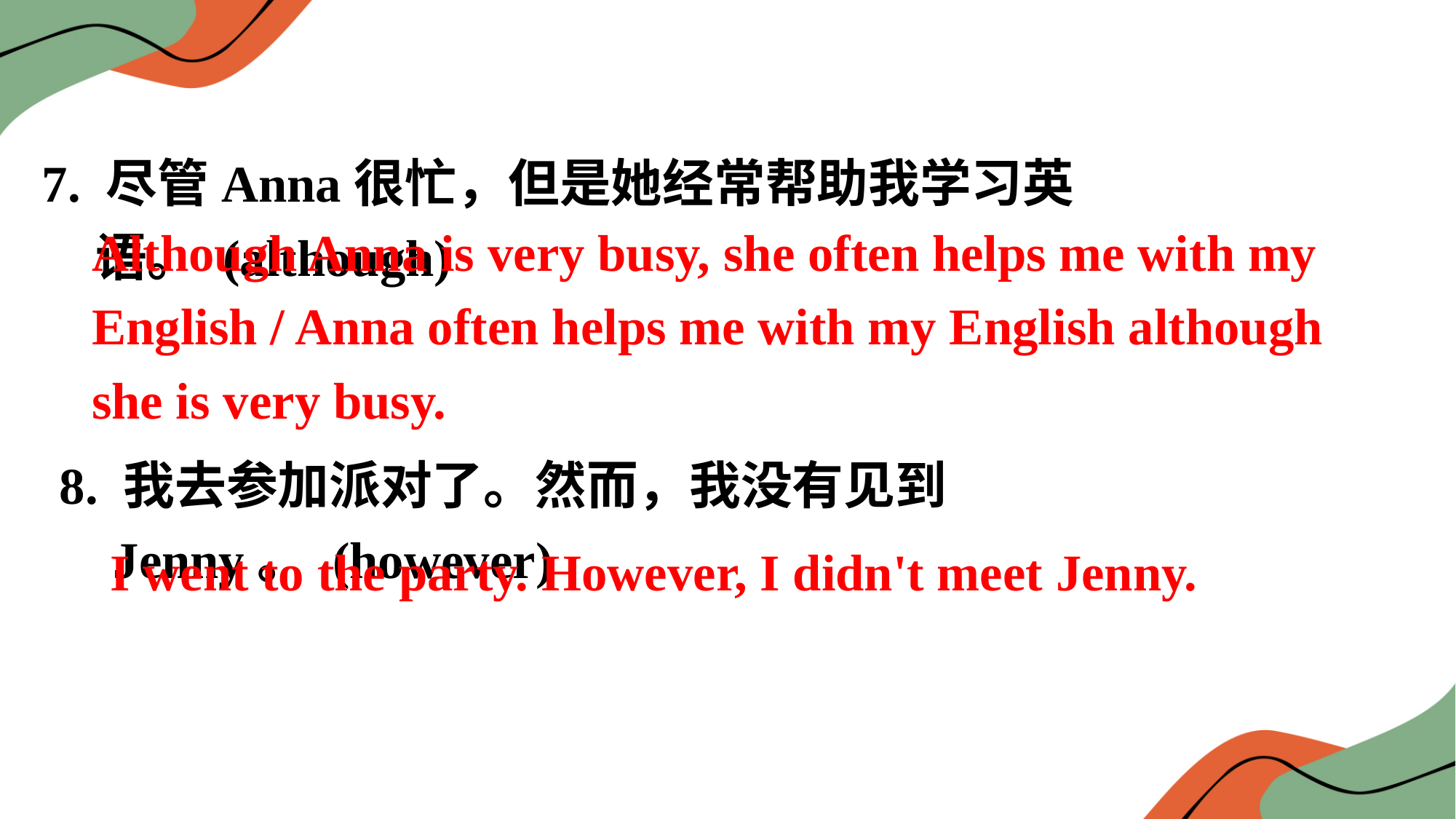

7. 尽管Anna很忙，但是她经常帮助我学习英语。 (although)
Although Anna is very busy, she often helps me with my English / Anna often helps me with my English although she is very busy.
8. 我去参加派对了。然而，我没有见到Jenny。 (however)
I went to the party. However, I didn't meet Jenny.